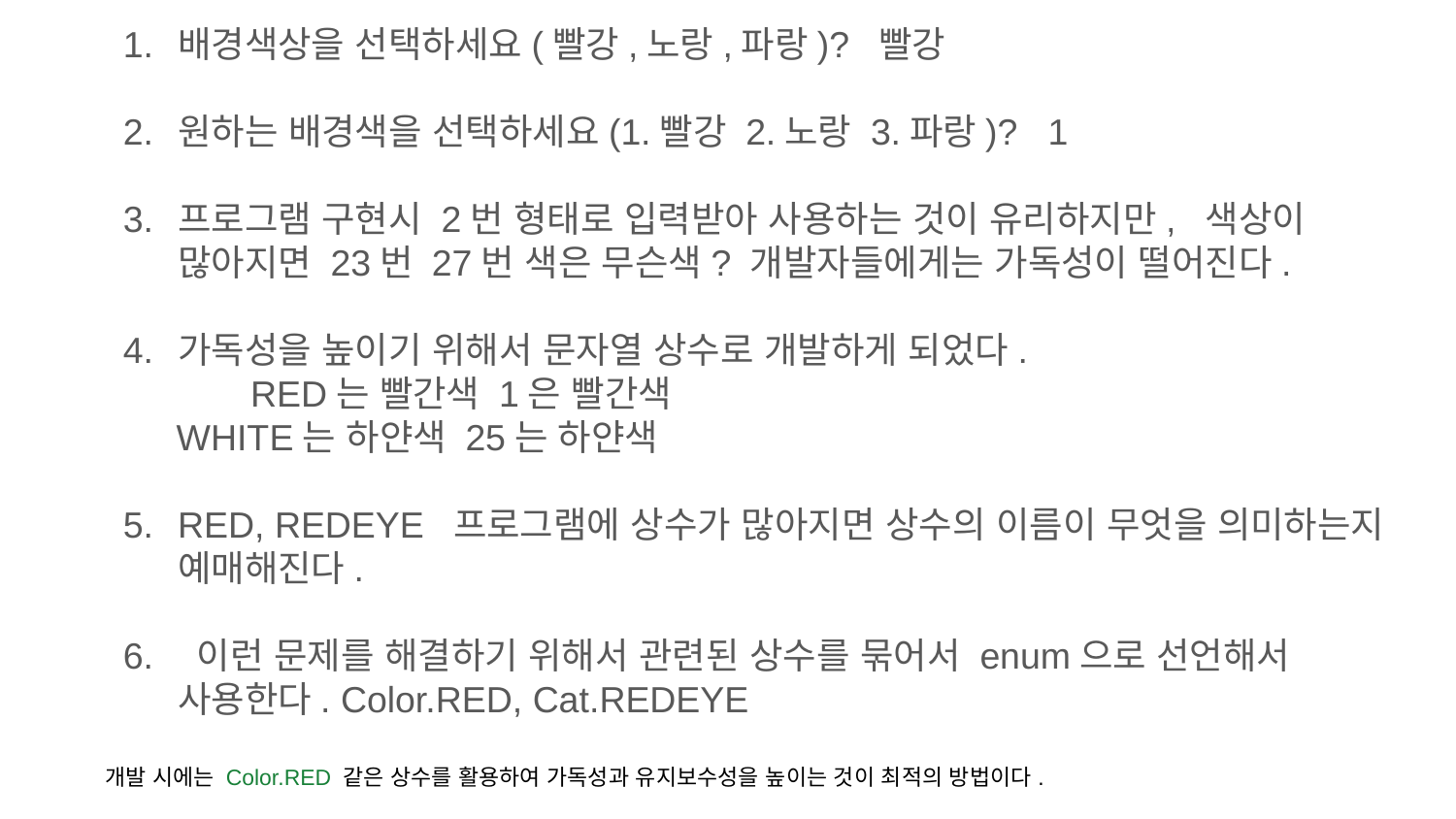

배경색상을 선택하세요(빨강,노랑,파랑)?  빨강

원하는 배경색을 선택하세요(1.빨강 2.노랑 3.파랑)?   1

프로그램 구현시 2번 형태로 입력받아 사용하는 것이 유리하지만,  색상이 많아지면 23번 27번 색은 무슨색? 개발자들에게는 가독성이 떨어진다.

가독성을 높이기 위해서 문자열 상수로 개발하게 되었다.
	RED는 빨간색 1은 빨간색
       WHITE는 하얀색 25는 하얀색

RED, REDEYE  프로그램에 상수가 많아지면 상수의 이름이 무엇을 의미하는지 예매해진다.

 이런 문제를 해결하기 위해서 관련된 상수를 묶어서 enum으로 선언해서 사용한다. Color.RED, Cat.REDEYE

개발 시에는 Color.RED 같은 상수를 활용하여 가독성과 유지보수성을 높이는 것이 최적의 방법이다.